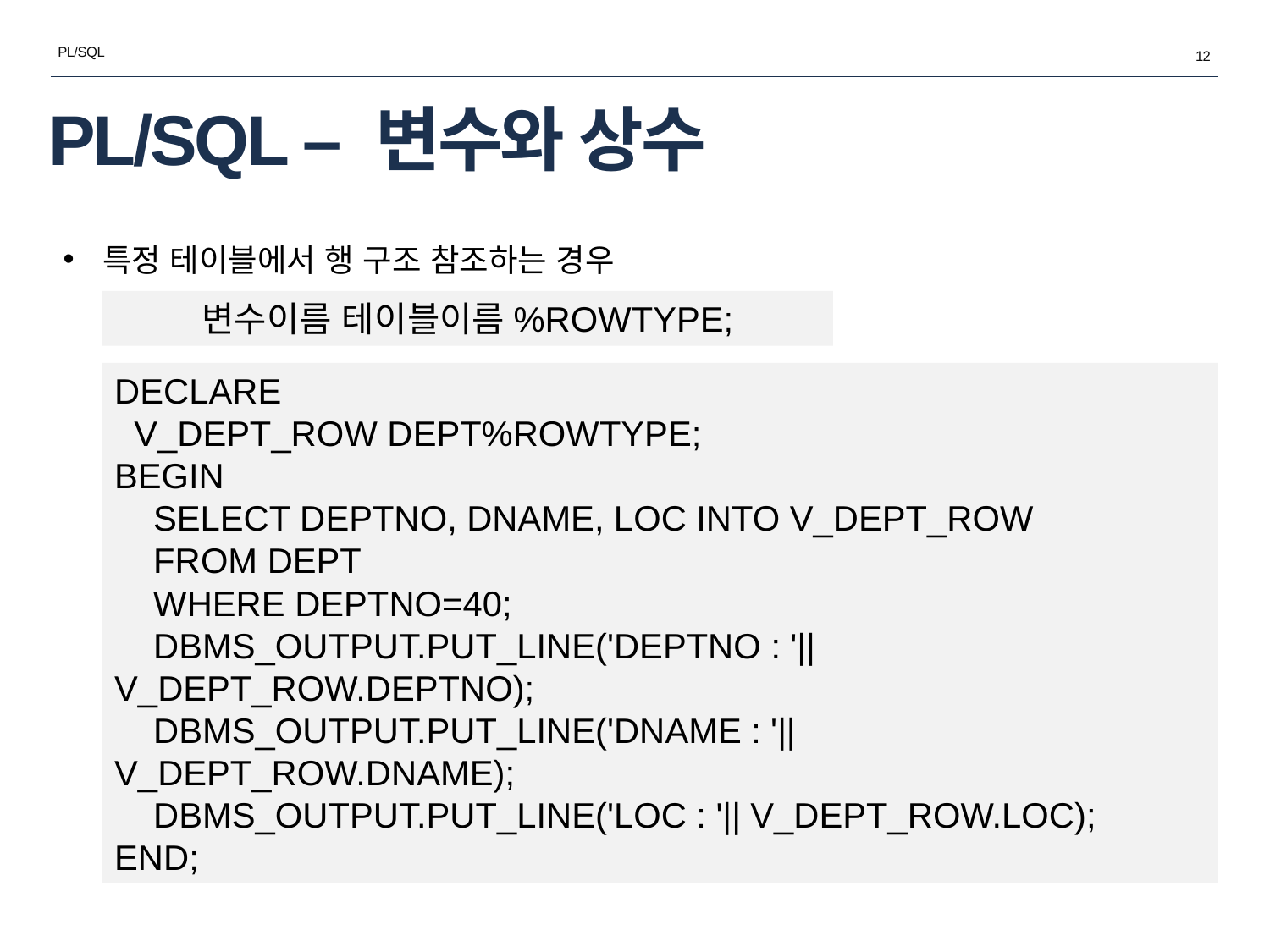

PL/SQL
12
# PL/SQL – 변수와 상수
특정 테이블에서 행 구조 참조하는 경우
변수이름 테이블이름%ROWTYPE;
DECLARE
  V_DEPT_ROW DEPT%ROWTYPE;
BEGIN
    SELECT DEPTNO, DNAME, LOC INTO V_DEPT_ROW
    FROM DEPT
    WHERE DEPTNO=40;
    DBMS_OUTPUT.PUT_LINE('DEPTNO : '|| V_DEPT_ROW.DEPTNO);
    DBMS_OUTPUT.PUT_LINE('DNAME : '|| V_DEPT_ROW.DNAME);
    DBMS_OUTPUT.PUT_LINE('LOC : '|| V_DEPT_ROW.LOC);
END;